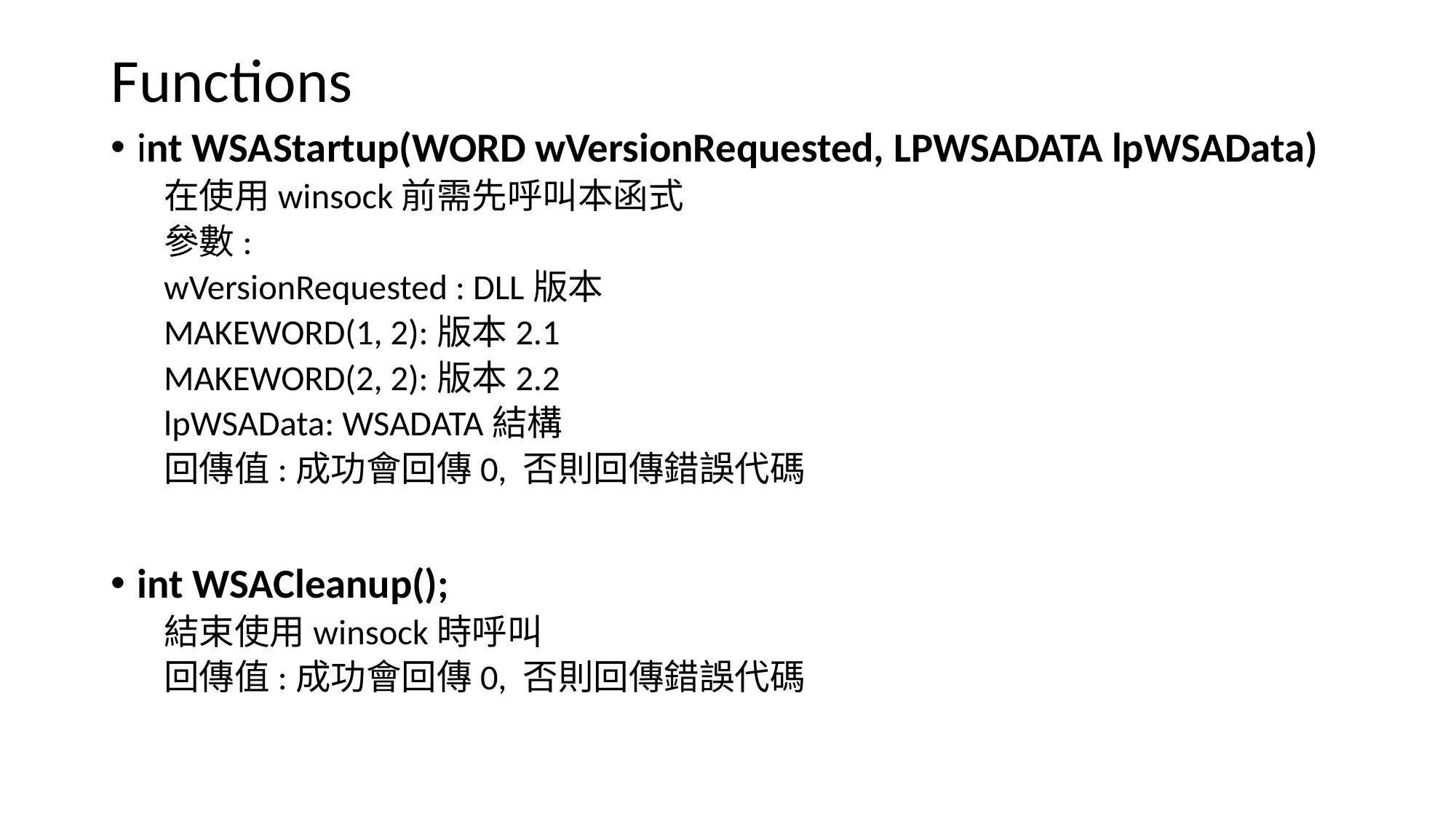

# Functions
int WSAStartup(WORD wVersionRequested, LPWSADATA lpWSAData)
在使用winsock前需先呼叫本函式
參數:
	wVersionRequested : DLL版本
		MAKEWORD(1, 2):版本2.1
		MAKEWORD(2, 2):版本2.2
	lpWSAData: WSADATA結構
回傳值:成功會回傳0, 否則回傳錯誤代碼

int WSACleanup();
結束使用winsock時呼叫
回傳值:成功會回傳0, 否則回傳錯誤代碼